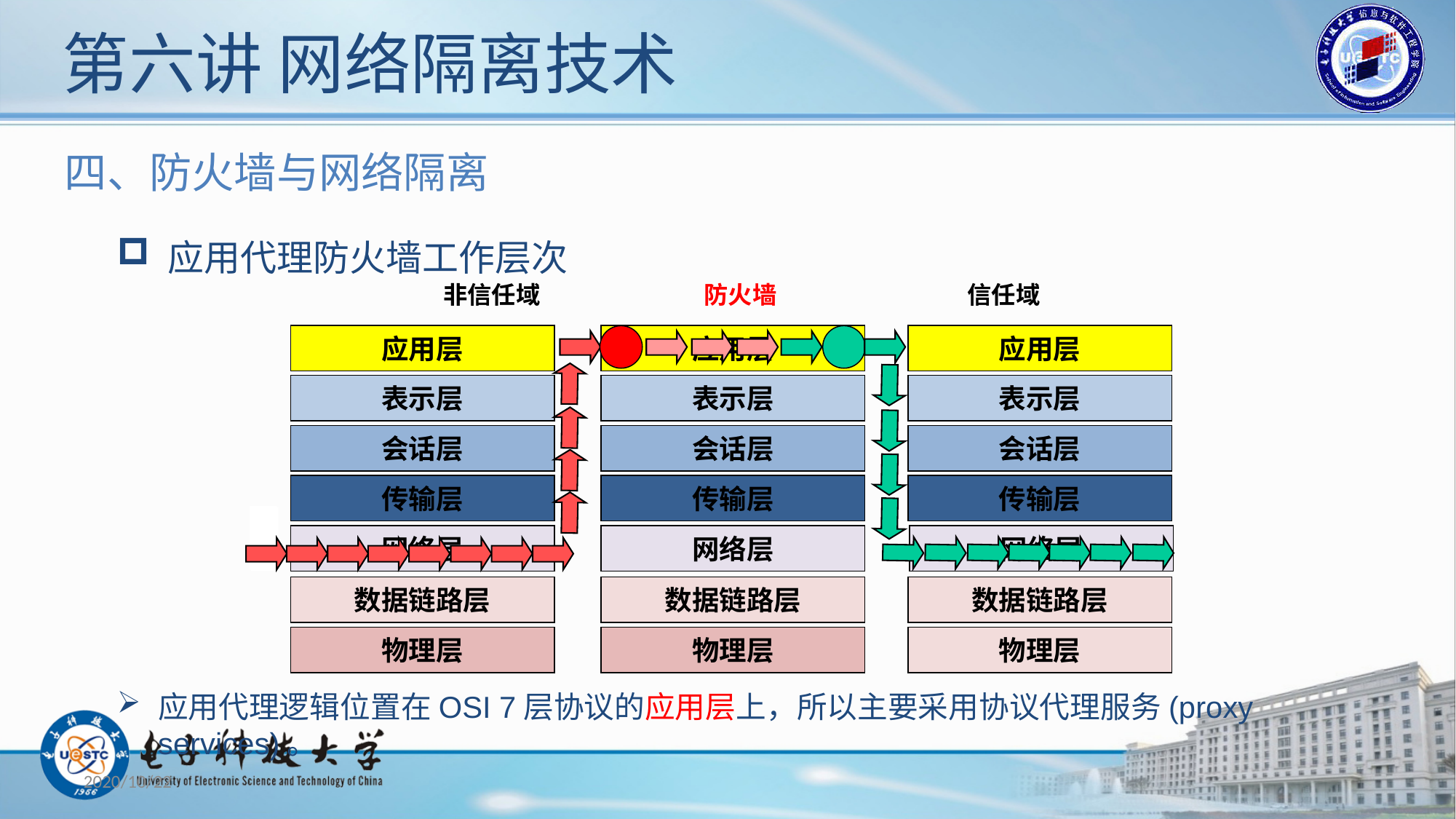

# 第六讲 网络隔离技术
四、防火墙与网络隔离
 应用代理防火墙工作层次
      非信任域                              防火墙                                   信任域
应用层
应用层
应用层

表示层
表示层
表示层
会话层
会话层
会话层
传输层
传输层
传输层

网络层
网络层
网络层
数据链路层
数据链路层
数据链路层
物理层
物理层
物理层
应用代理逻辑位置在OSI 7层协议的应用层上，所以主要采用协议代理服务(proxy services)。
2020/10/22